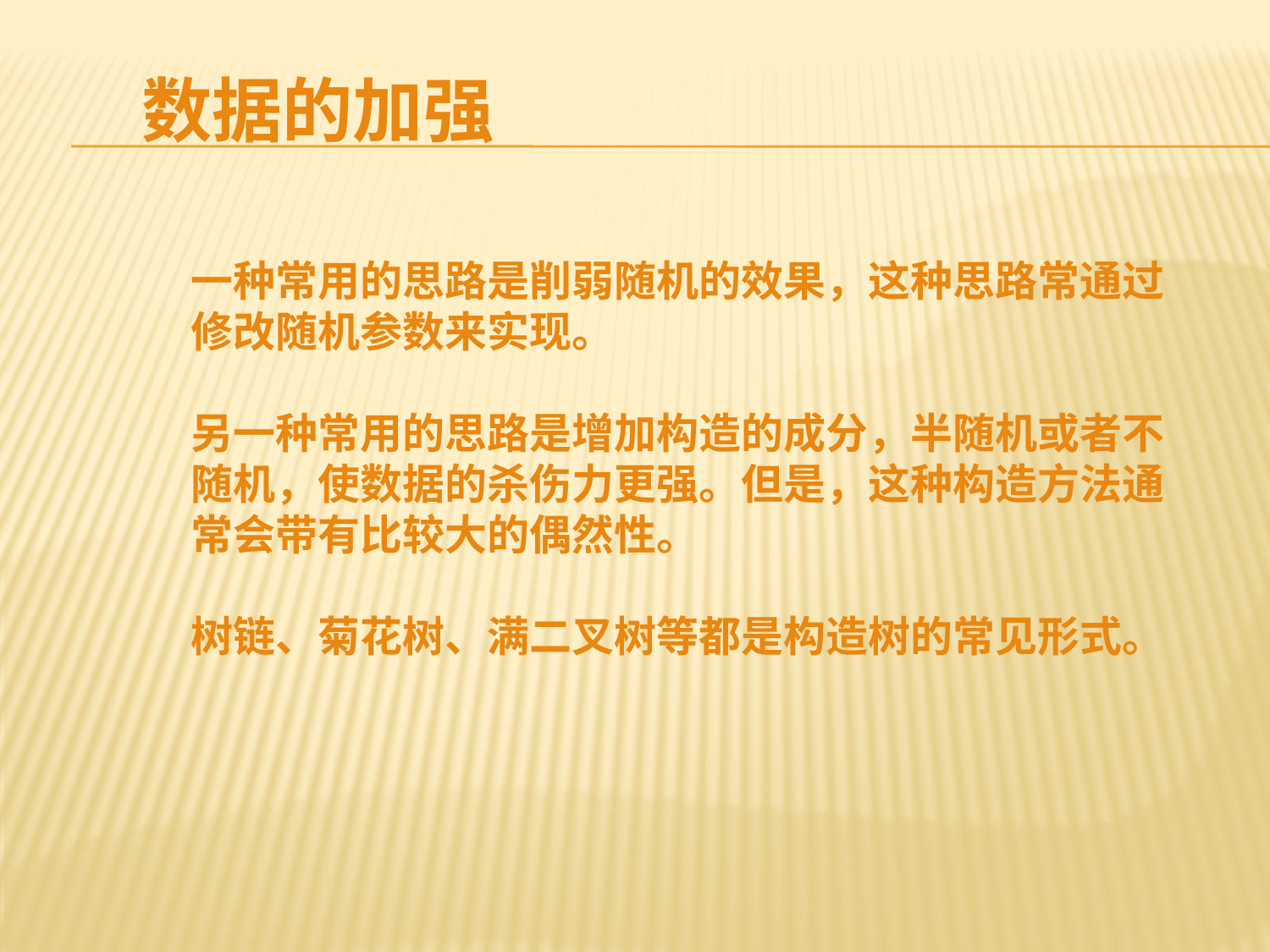

数据的加强
一种常用的思路是削弱随机的效果，这种思路常通过修改随机参数来实现。

另一种常用的思路是增加构造的成分，半随机或者不随机，使数据的杀伤力更强。但是，这种构造方法通常会带有比较大的偶然性。

树链、菊花树、满二叉树等都是构造树的常见形式。